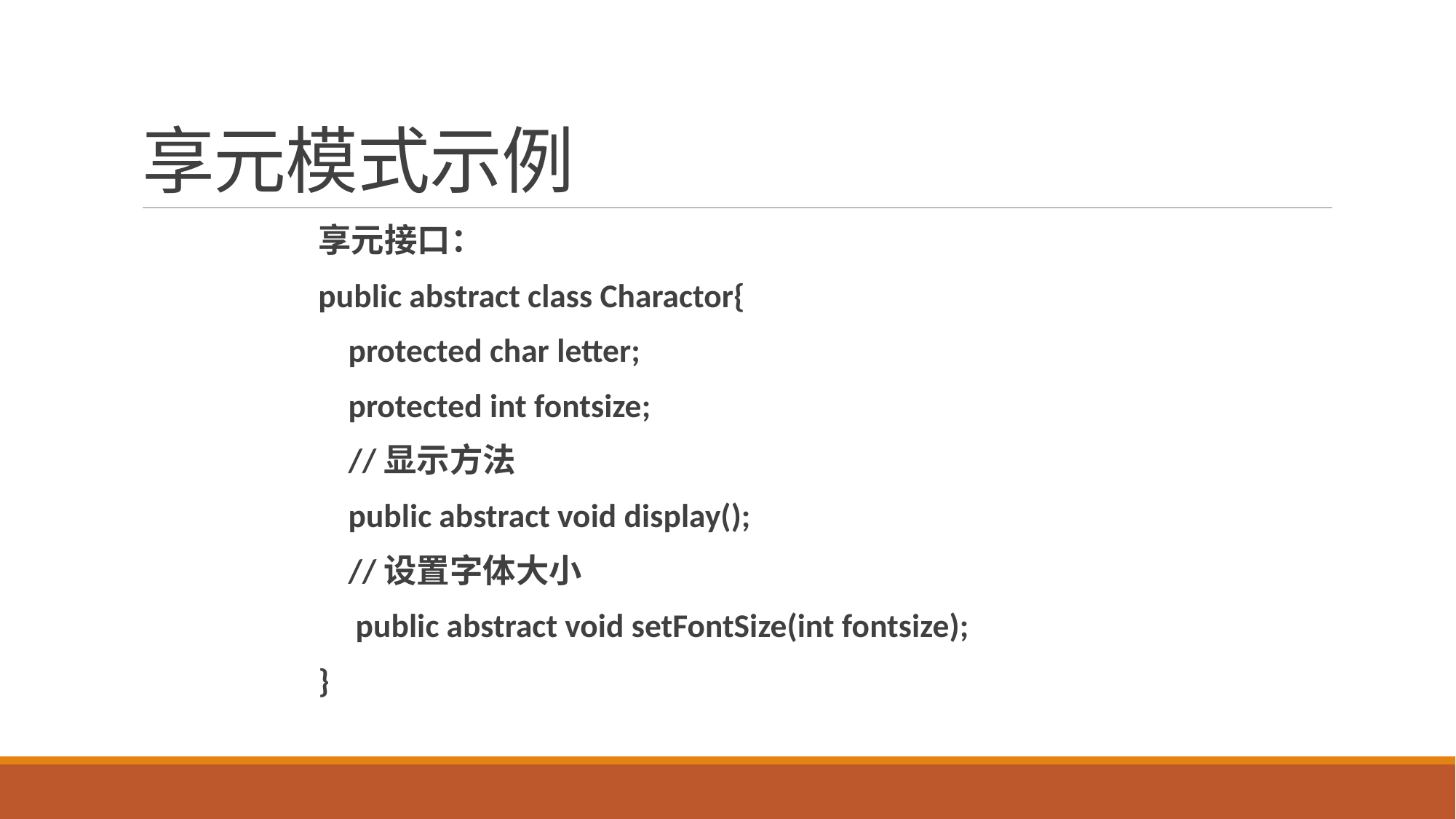

# 享元模式示例
享元接口：
public abstract class Charactor{
    protected char letter;
    protected int fontsize;
    //显示方法
    public abstract void display();
    //设置字体大小
     public abstract void setFontSize(int fontsize);
}